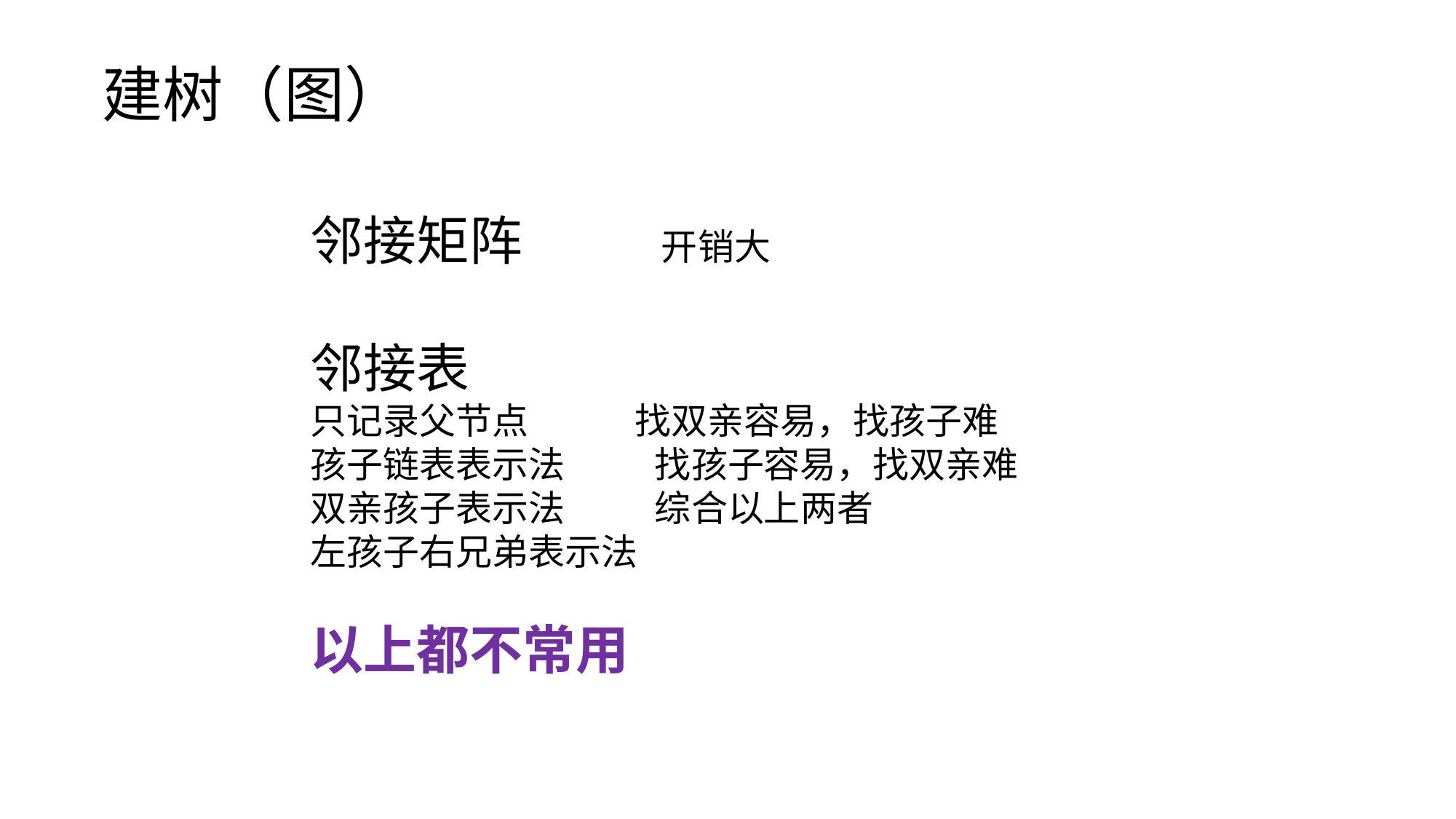

建树（图）
邻接矩阵                 开销大

邻接表
只记录父节点             找双亲容易，找孩子难
孩子链表表示法           找孩子容易，找双亲难
双亲孩子表示法           综合以上两者
左孩子右兄弟表示法

以上都不常用